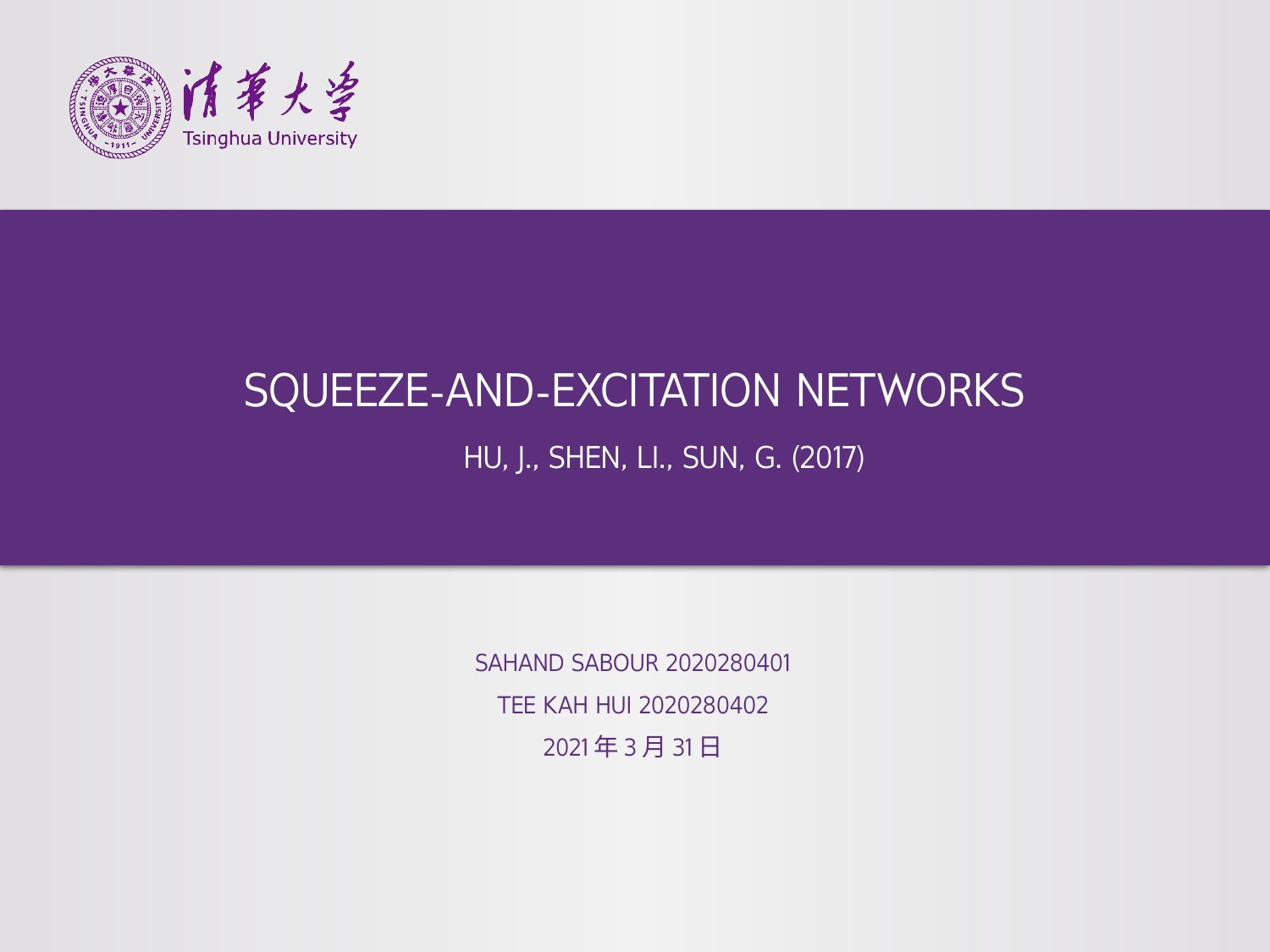

# Squeeze-and-excitation networks
Hu, J., Shen, Li., Sun, G. (2017)
Sahand sabour 2020280401
Tee Kah Hui 2020280402
2021年3月31日